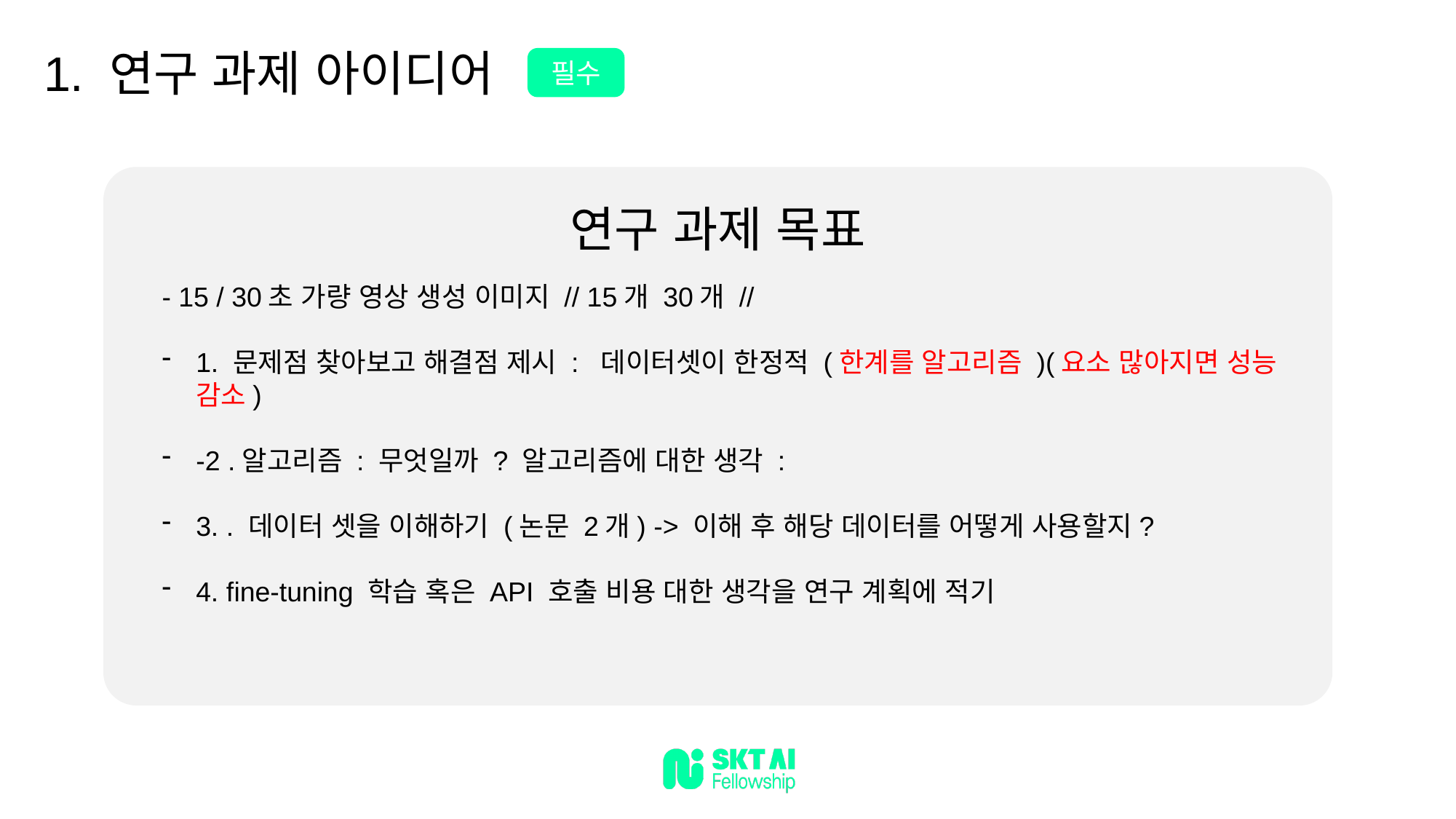

1. 연구 과제 아이디어
필수

연구 과제 목표
- 15 / 30초 가량 영상 생성 이미지 // 15개 30개 //

1. 문제점 찾아보고 해결점 제시 :  데이터셋이 한정적 (한계를 알고리즘 )(요소 많아지면 성능 감소)

-2 .알고리즘 : 무엇일까 ? 알고리즘에 대한 생각 :

3. . 데이터 셋을 이해하기 (논문 2개) -> 이해 후 해당 데이터를 어떻게 사용할지?

4. fine-tuning 학습 혹은 API 호출 비용 대한 생각을 연구 계획에 적기